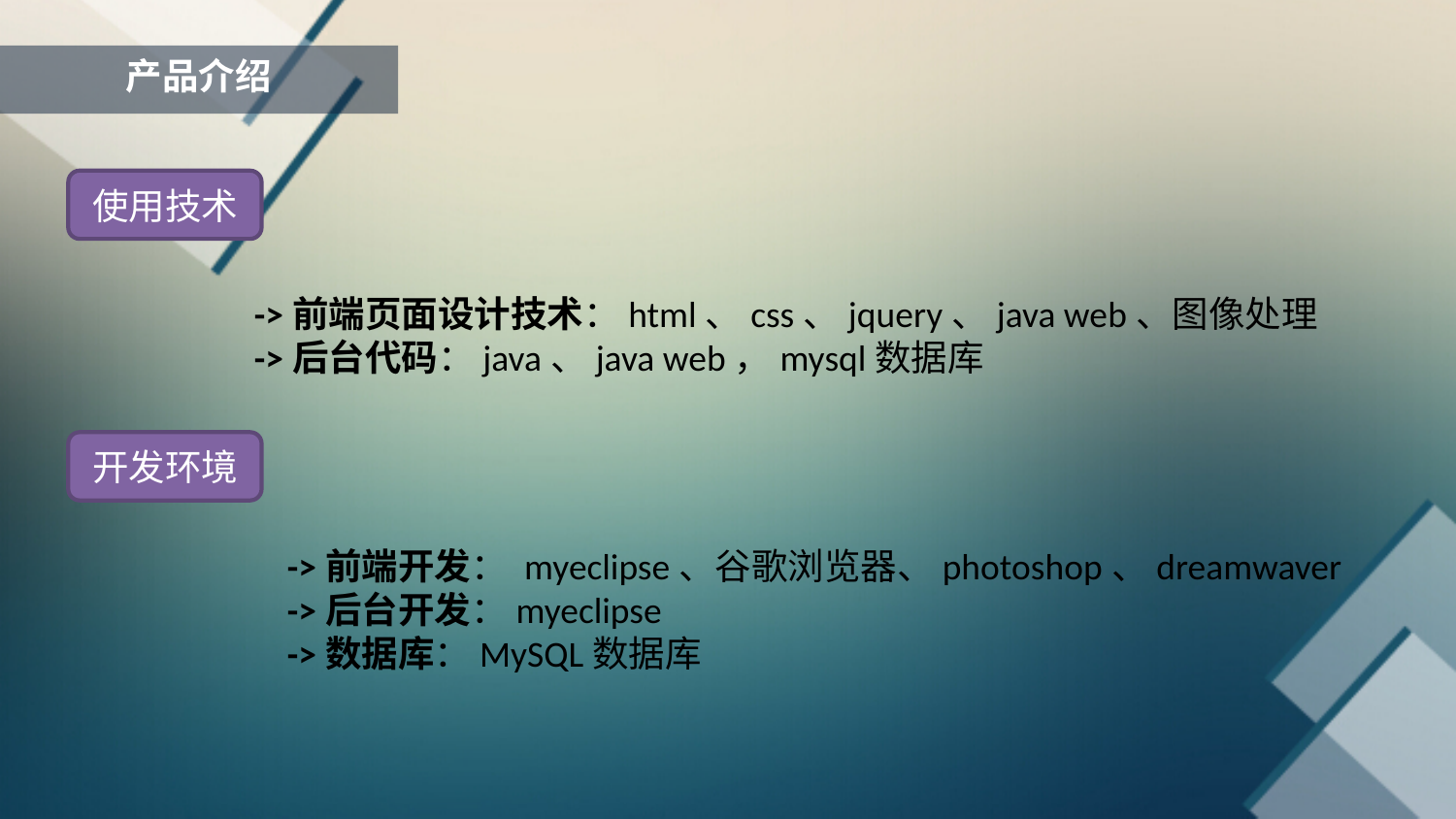

产品介绍
使用技术
->前端页面设计技术：html、css、jquery、java web、图像处理
->后台代码：java、java web，mysql数据库
开发环境
->前端开发： myeclipse、谷歌浏览器、photoshop、dreamwaver
->后台开发：myeclipse
->数据库：MySQL数据库